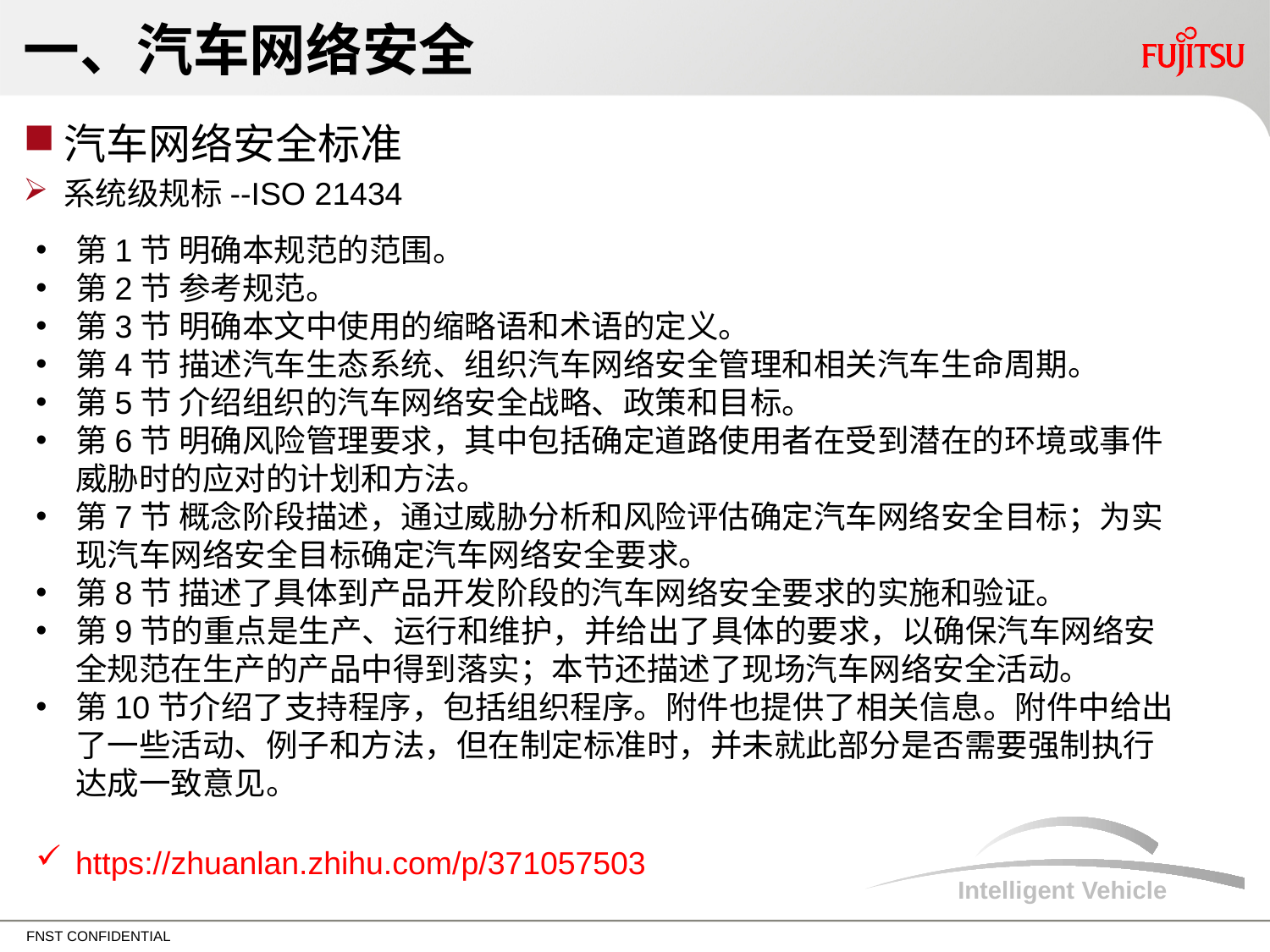

# 一、汽车网络安全
汽车网络安全标准
系统级规标--ISO 21434
第1节 明确本规范的范围。
第2节 参考规范。
第3节 明确本文中使用的缩略语和术语的定义。
第4节 描述汽车生态系统、组织汽车网络安全管理和相关汽车生命周期。
第5节 介绍组织的汽车网络安全战略、政策和目标。
第6节 明确风险管理要求，其中包括确定道路使用者在受到潜在的环境或事件威胁时的应对的计划和方法。
第7节 概念阶段描述，通过威胁分析和风险评估确定汽车网络安全目标；为实现汽车网络安全目标确定汽车网络安全要求。
第8节 描述了具体到产品开发阶段的汽车网络安全要求的实施和验证。
第9节的重点是生产、运行和维护，并给出了具体的要求，以确保汽车网络安全规范在生产的产品中得到落实；本节还描述了现场汽车网络安全活动。
第10节介绍了支持程序，包括组织程序。附件也提供了相关信息。附件中给出了一些活动、例子和方法，但在制定标准时，并未就此部分是否需要强制执行达成一致意见。
https://zhuanlan.zhihu.com/p/371057503